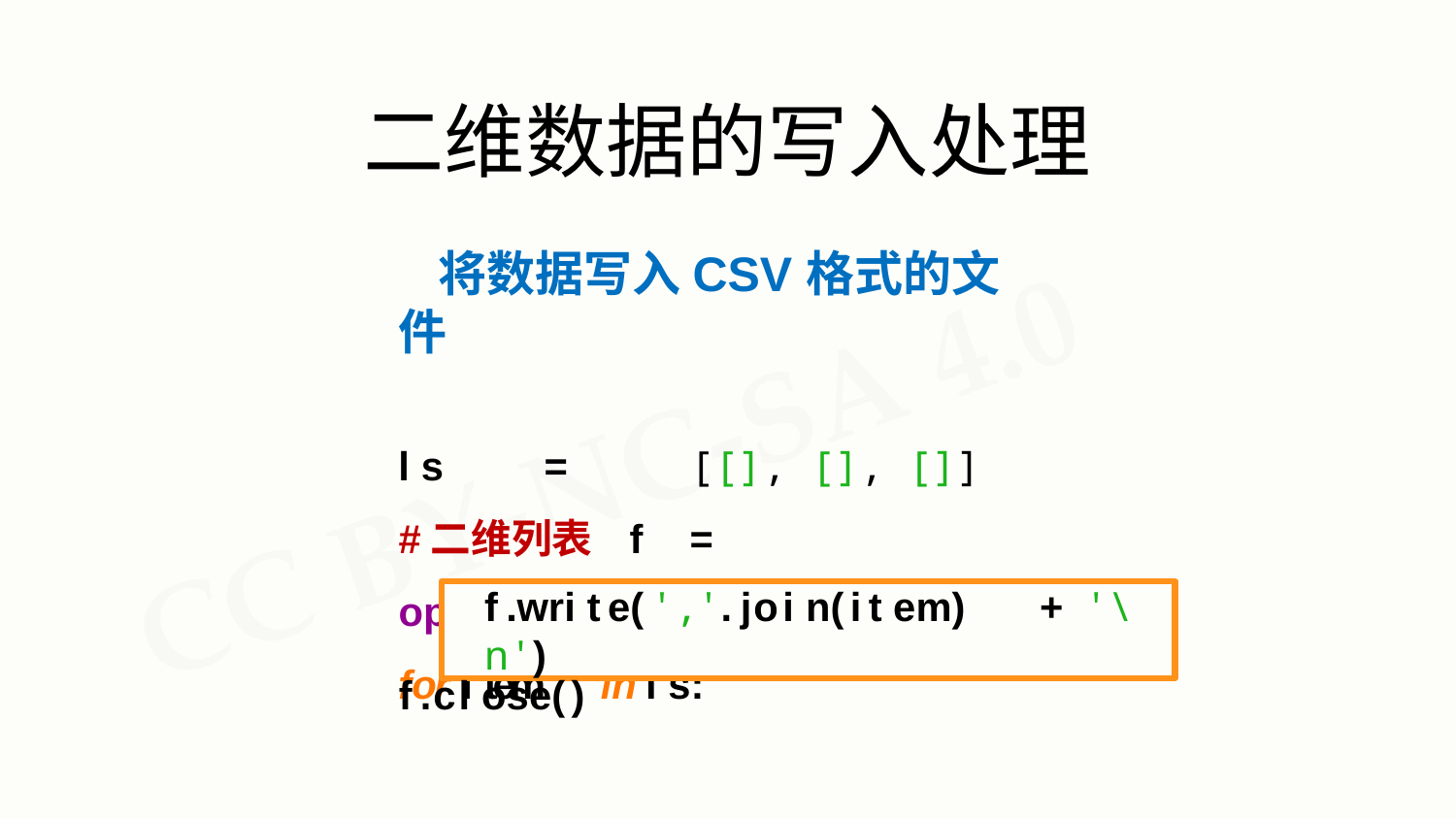

# 二维数据的写入处理
将数据写入CSV格式的文件

ls	=	[[], [], []] #二维列表   f	=		open(fname,	'w')
for item	in ls:

f.write(','.join(item)	+	'\n')
f.close()